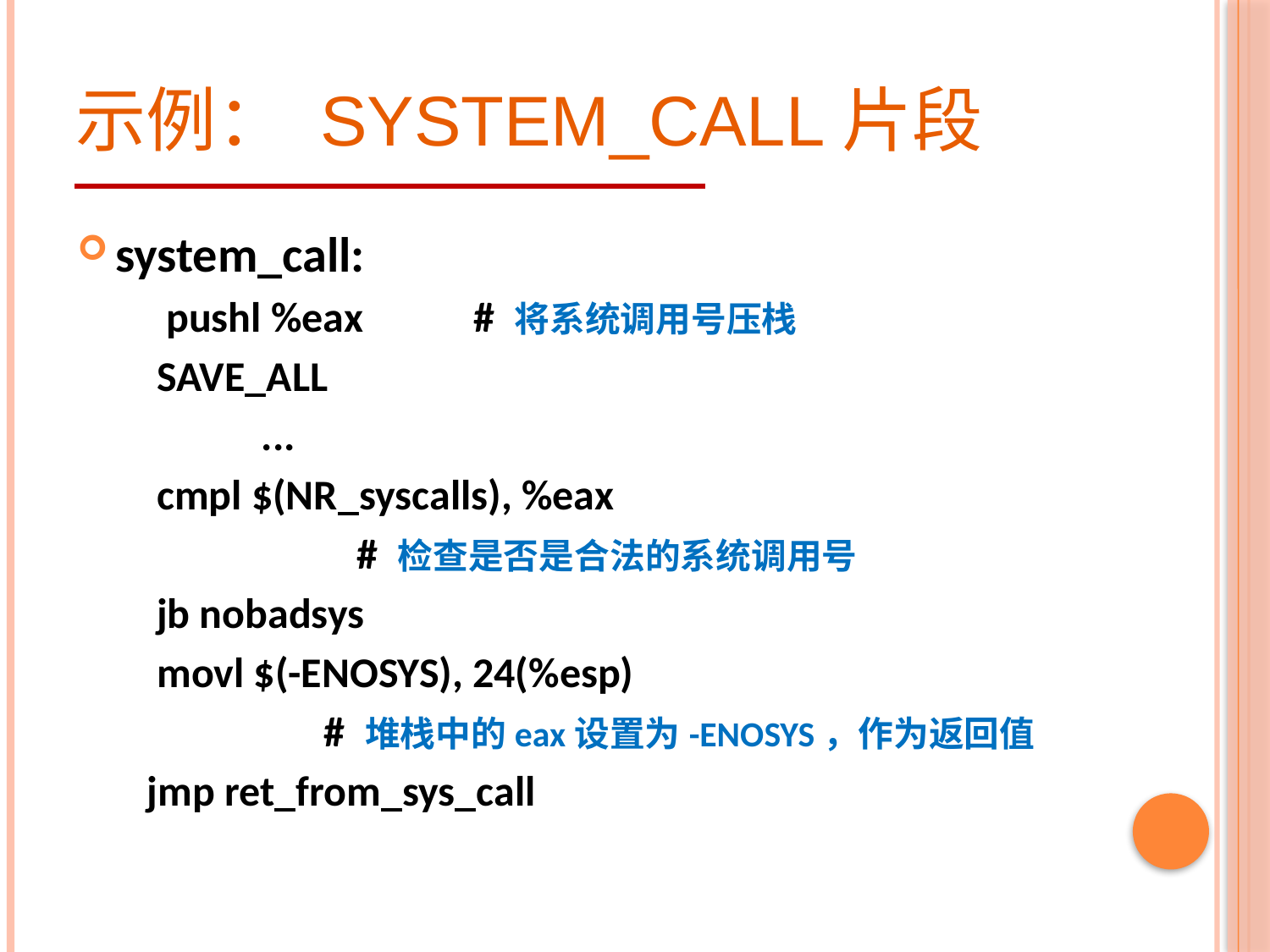

# 示例： system_call片段
system_call:
	pushl %eax　     # 将系统调用号压栈
   SAVE_ALL
	          ...
   cmpl $(NR_syscalls), %eax
                           # 检查是否是合法的系统调用号
   jb nobadsys
   movl $(-ENOSYS), 24(%esp)
                       # 堆栈中的eax设置为-ENOSYS，作为返回值
  jmp ret_from_sys_call